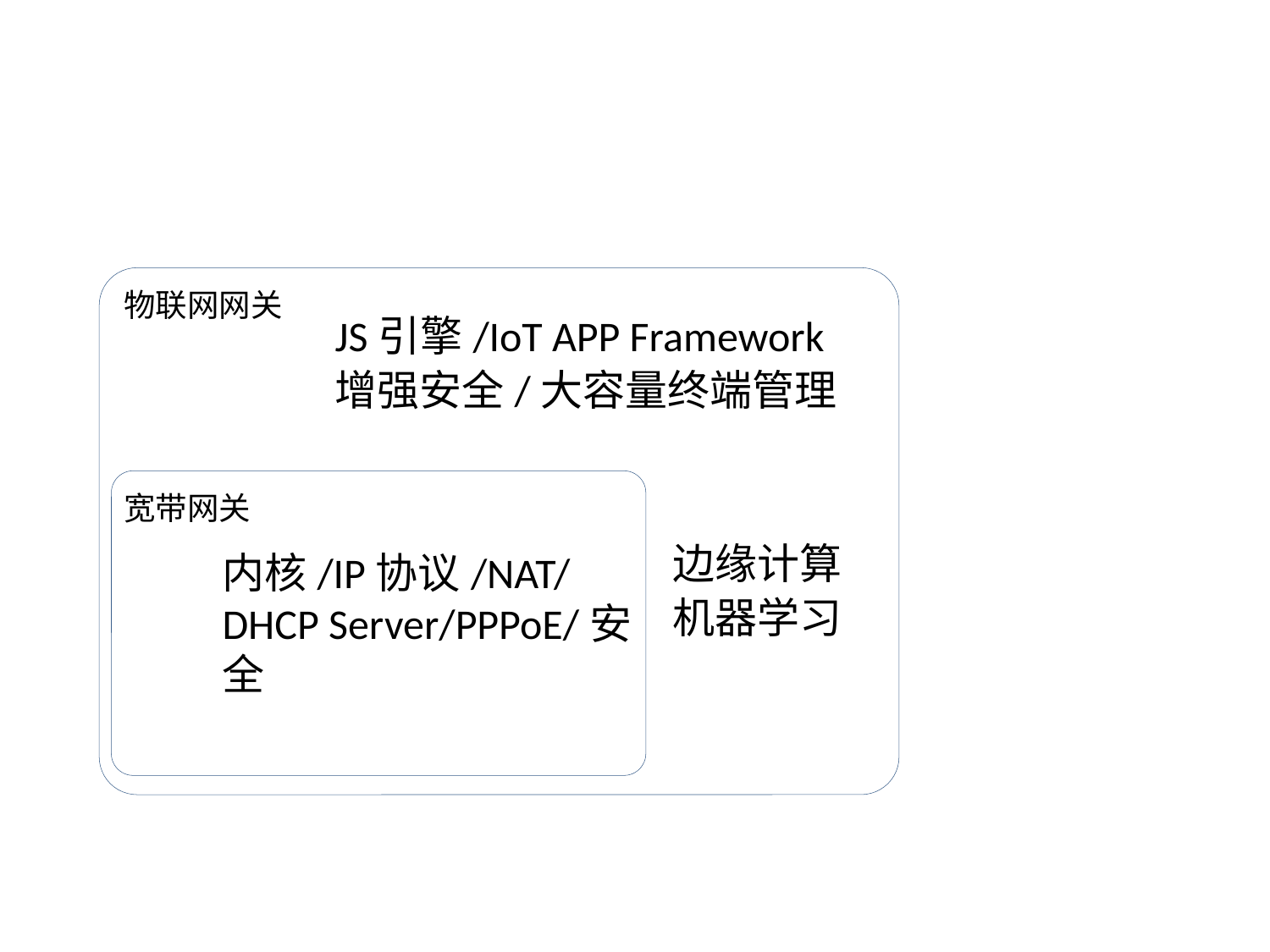

物联网网关
JS引擎/IoT APP Framework
增强安全/大容量终端管理

宽带网关
边缘计算
内核/IP协议/NAT/DHCP Server/PPPoE/安全
机器学习